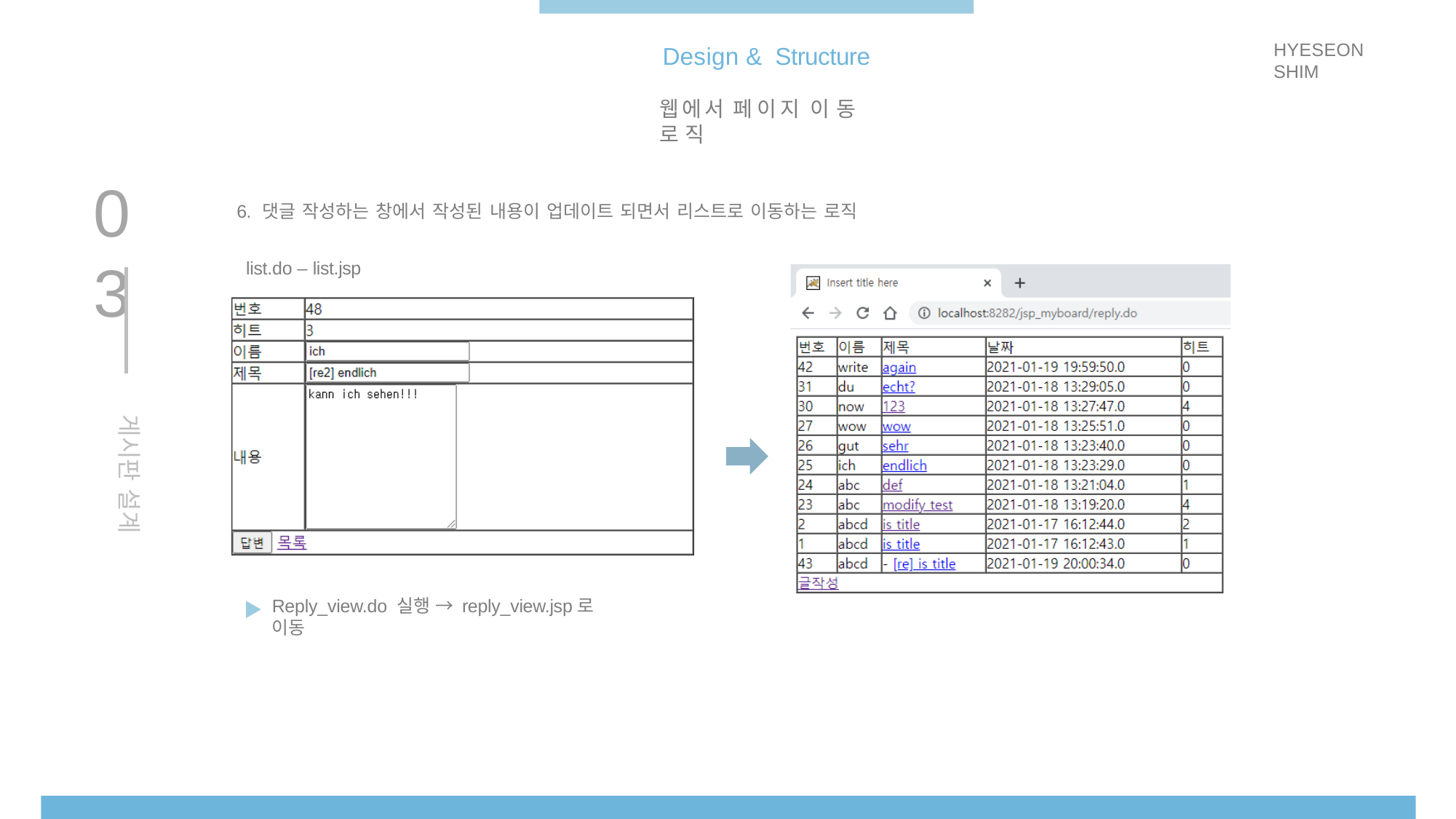

HYESEON SHIM
# Design & Structure
웹에서 페이지 이동 로직
03
6. 댓글 작성하는 창에서 작성된 내용이 업데이트 되면서 리스트로 이동하는 로직
list.do – list.jsp

게시판 설계

Reply_view.do 실행 → reply_view.jsp로 이동